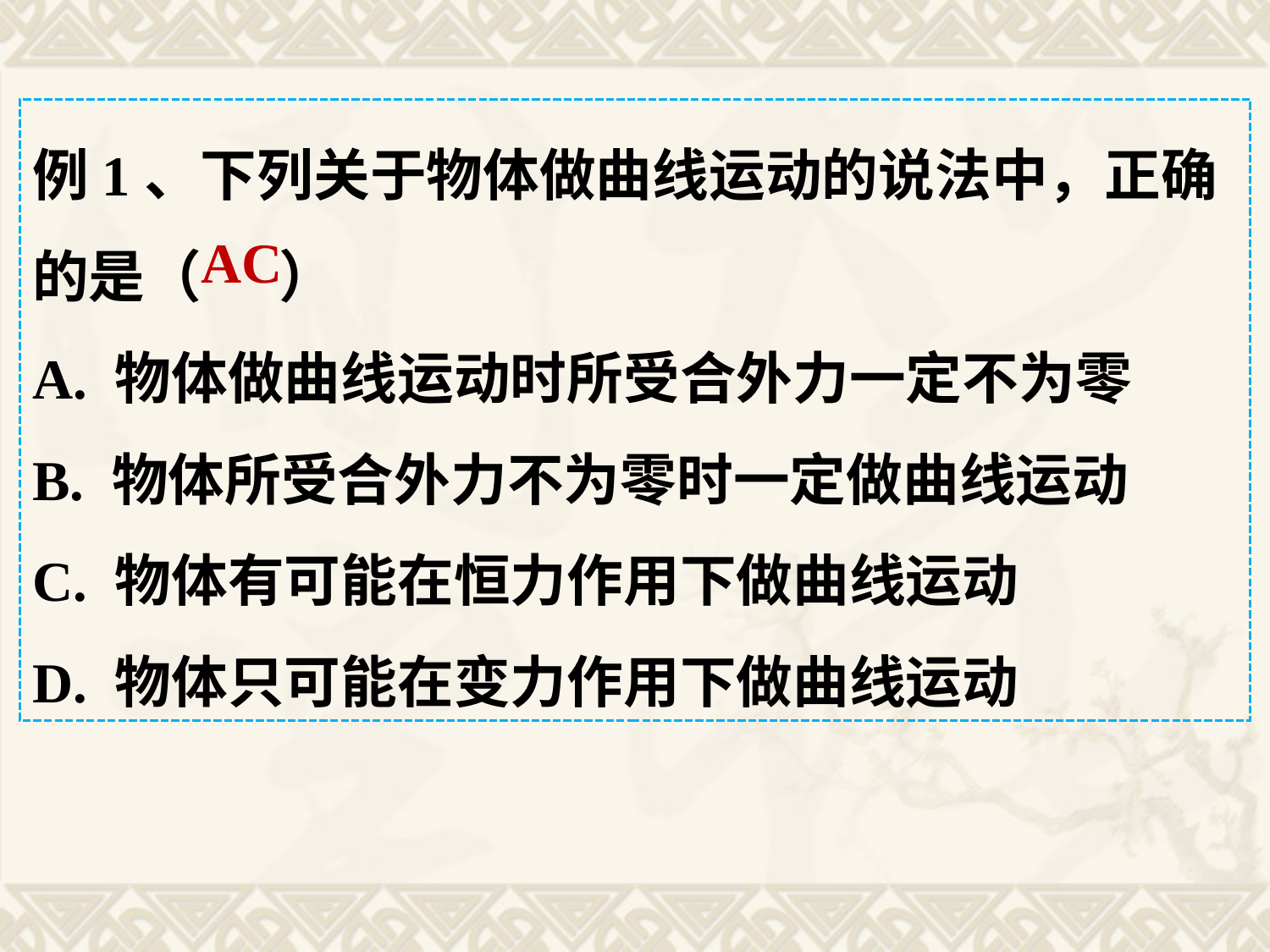

例1、下列关于物体做曲线运动的说法中，正确的是（      ）
A. 物体做曲线运动时所受合外力一定不为零
B. 物体所受合外力不为零时一定做曲线运动
C. 物体有可能在恒力作用下做曲线运动
D. 物体只可能在变力作用下做曲线运动
AC